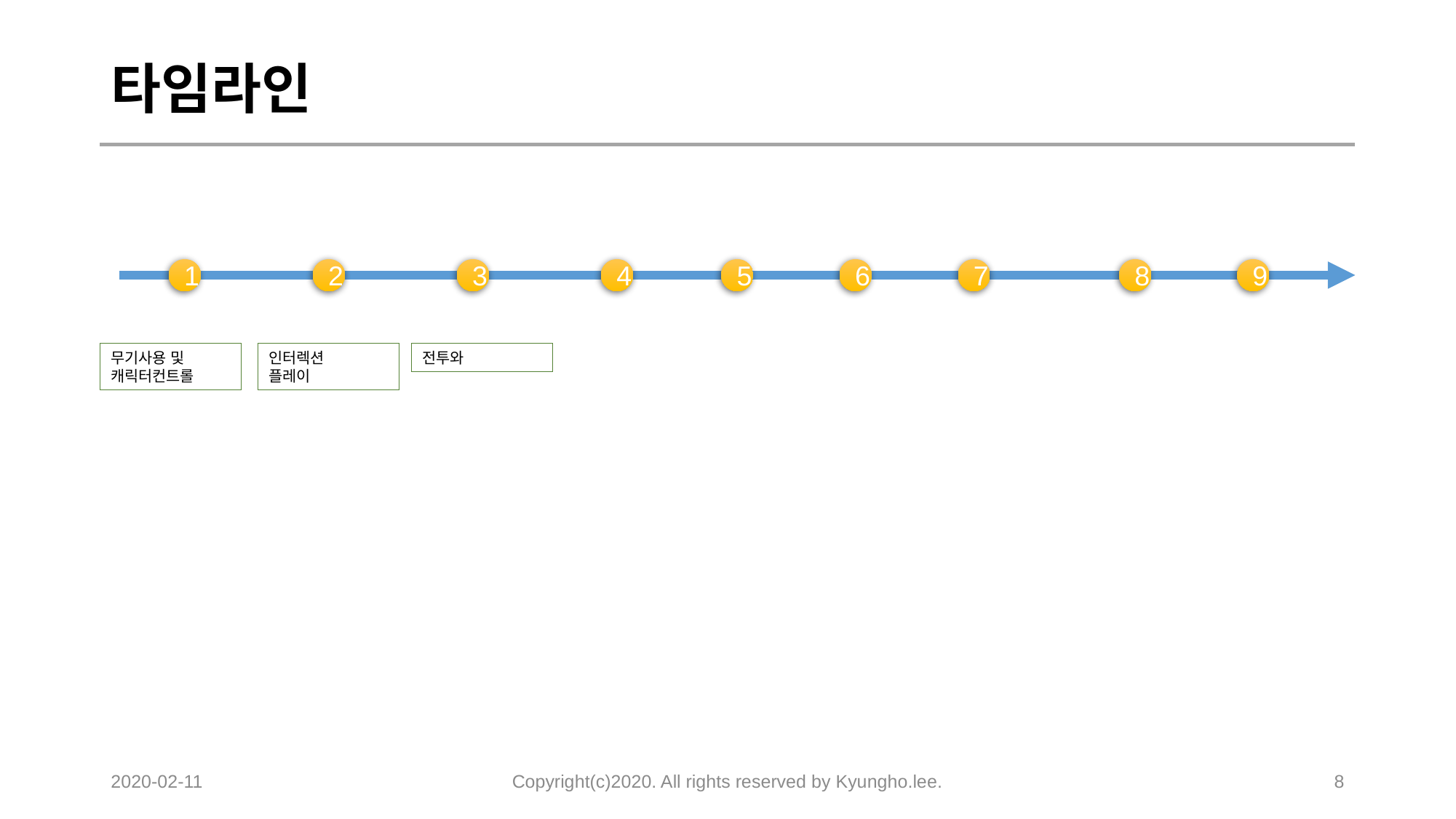

# 타임라인
1
2
3
4
5
6
7
8
9
무기사용 및 캐릭터컨트롤
인터렉션
플레이
전투와

2020-02-11
Copyright(c)2020. All rights reserved by Kyungho.lee.
8